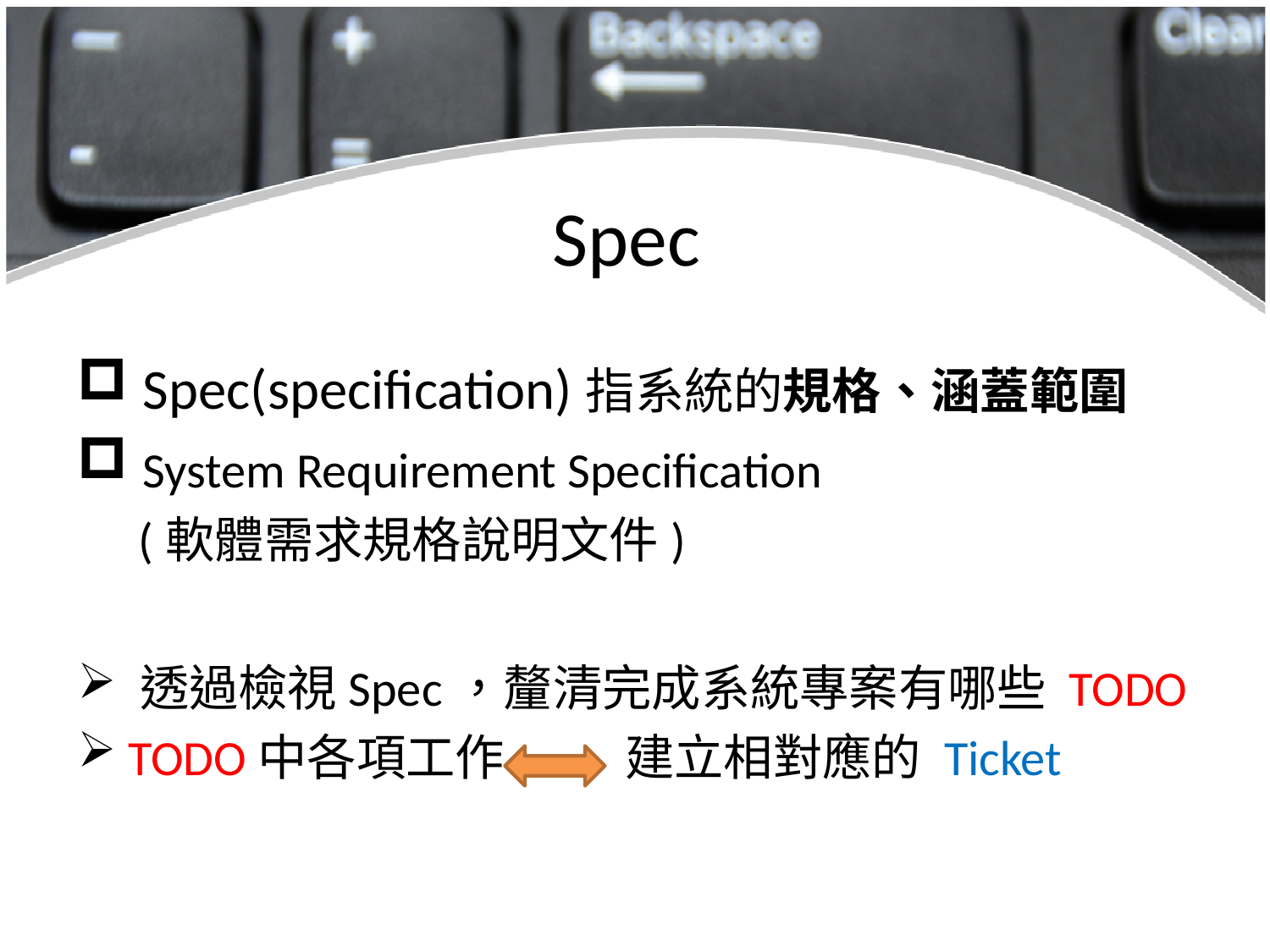

# Spec
 Spec(specification)指系統的規格、涵蓋範圍
 System Requirement Specification
　(軟體需求規格說明文件)

 透過檢視Spec，釐清完成系統專案有哪些 TODO
 TODO中各項工作　　  建立相對應的 Ticket